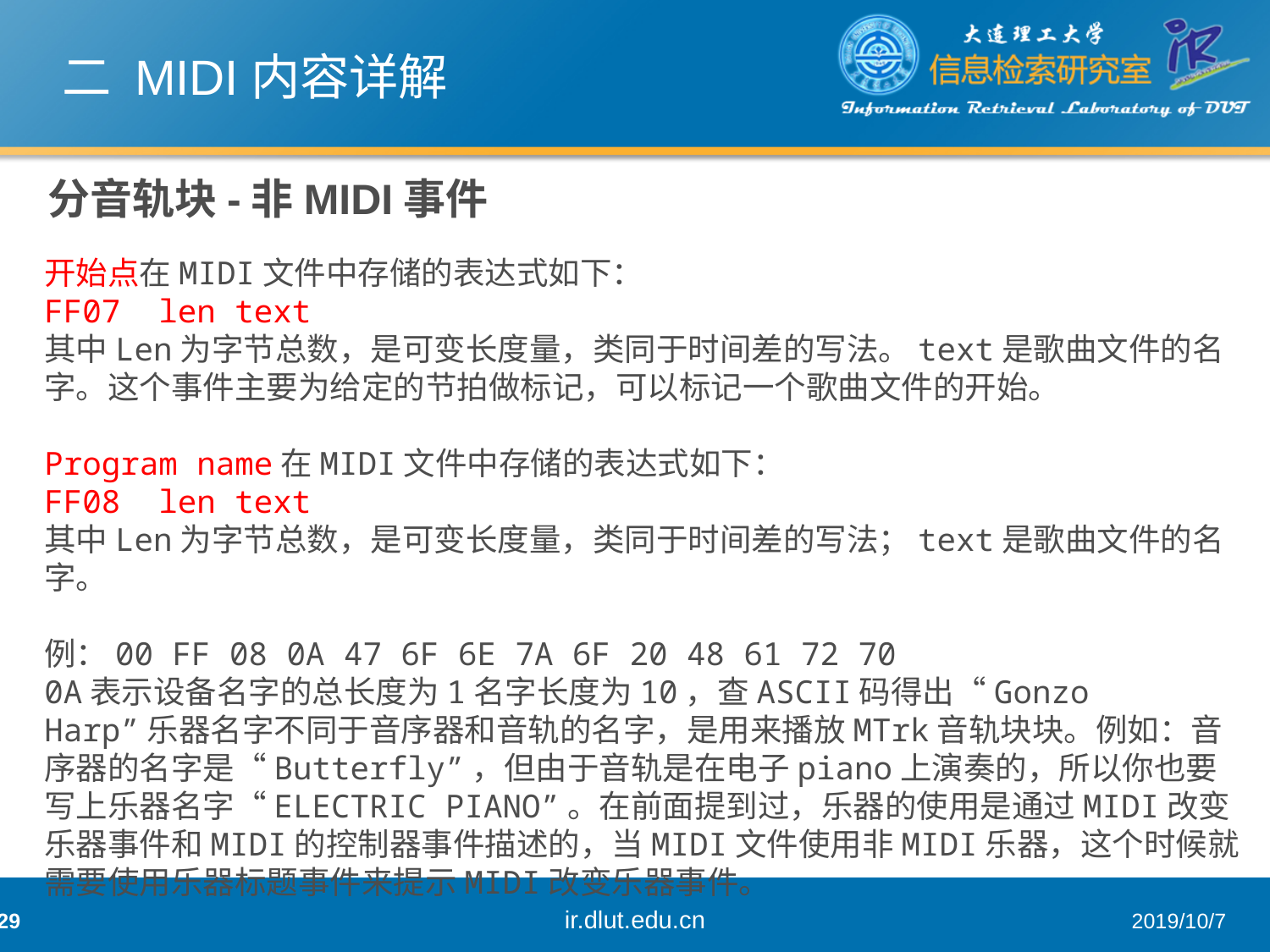

# 二 MIDI内容详解
分音轨块-非MIDI事件
开始点在MIDI文件中存储的表达式如下：
FF07  len text
其中Len为字节总数，是可变长度量，类同于时间差的写法。text是歌曲文件的名字。这个事件主要为给定的节拍做标记，可以标记一个歌曲文件的开始。

Program name在MIDI文件中存储的表达式如下：
FF08  len text
其中Len为字节总数，是可变长度量，类同于时间差的写法；text是歌曲文件的名字。

例：00 FF 08 0A 47 6F 6E 7A 6F 20 48 61 72 70
0A表示设备名字的总长度为1名字长度为10，查ASCII码得出“Gonzo Harp”乐器名字不同于音序器和音轨的名字，是用来播放MTrk音轨块块。例如：音序器的名字是“Butterfly”，但由于音轨是在电子piano上演奏的，所以你也要写上乐器名字“ELECTRIC PIANO”。在前面提到过，乐器的使用是通过MIDI改变乐器事件和MIDI的控制器事件描述的，当MIDI文件使用非MIDI乐器，这个时候就需要使用乐器标题事件来提示MIDI改变乐器事件。